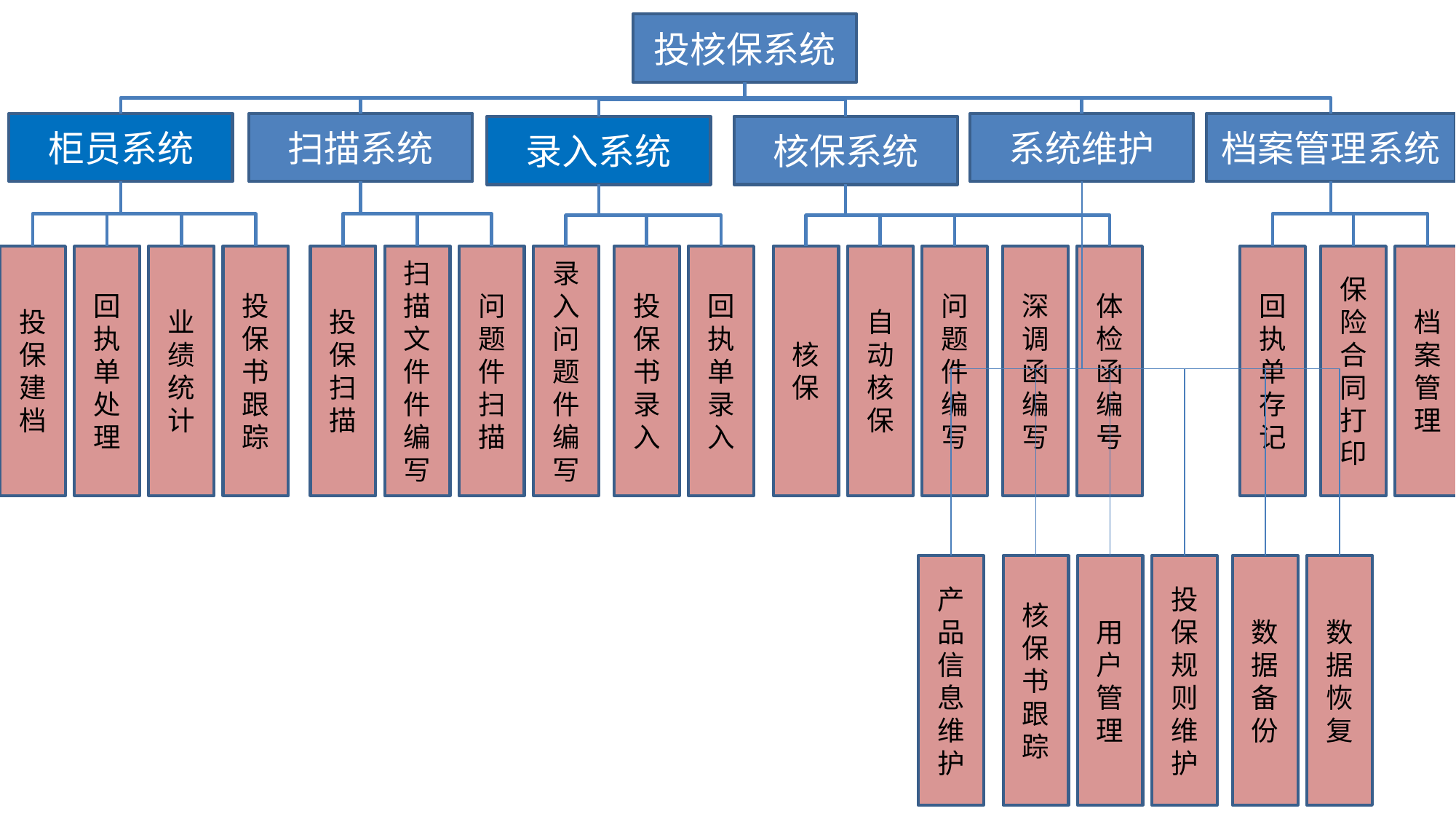

投核保系统
柜员系统
扫描系统
系统维护
档案管理系统
录入系统
核保系统
回执单存记
保险合同打印
档案管理
投保建档
回执单处理
业绩统计
投保书跟踪
投保扫描
扫描文件件编写
问题件扫描
录入问题件编写
投保书录入
回执单录入
核保
自动核保
问题件编写
深调函编写
体检函编号
产品信息维护
核保书跟踪
用户管理
投保规则维护
数据备份
数据恢复